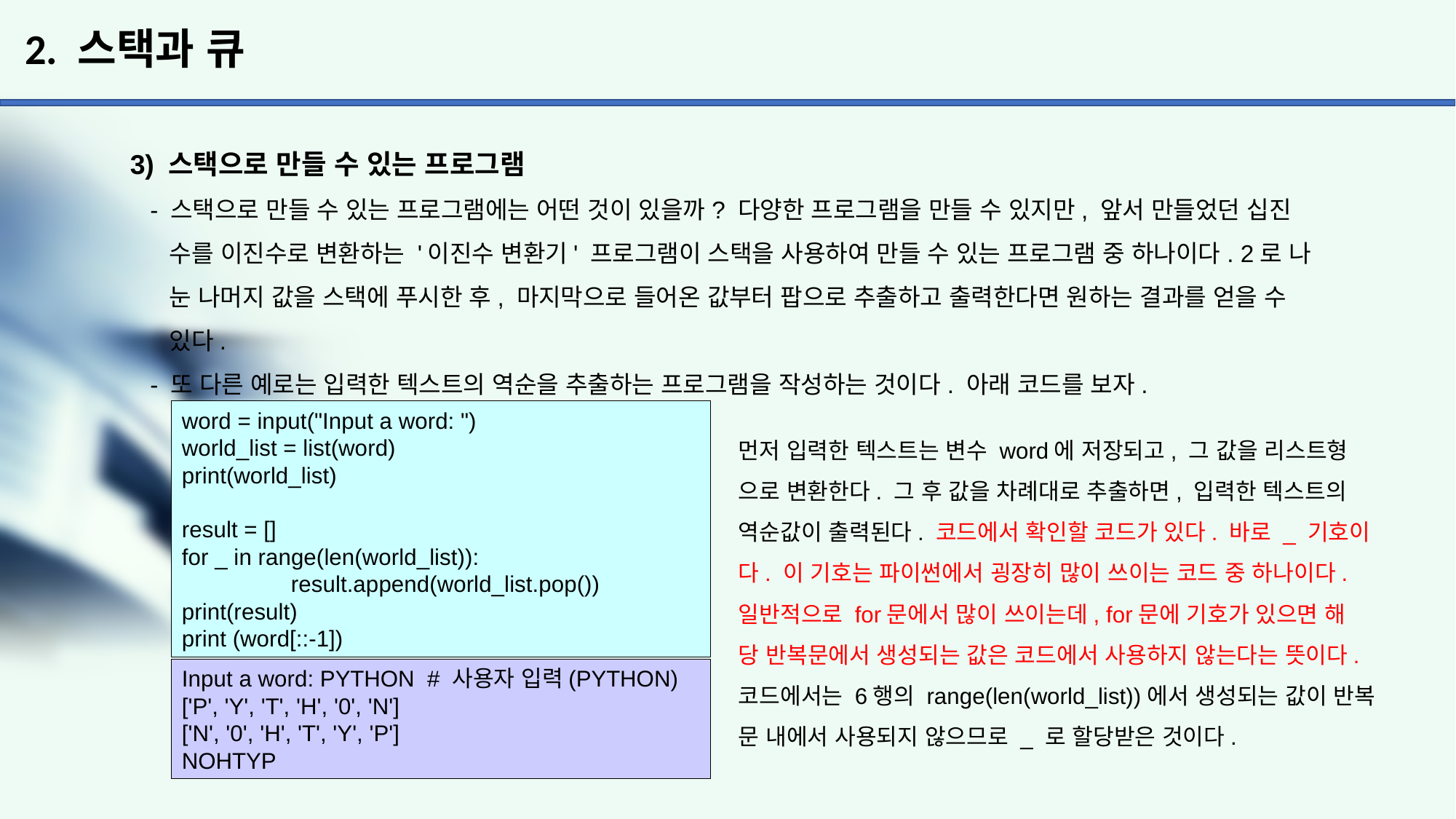

# 2. 스택과 큐
3) 스택으로 만들 수 있는 프로그램
   - 스택으로 만들 수 있는 프로그램에는 어떤 것이 있을까? 다양한 프로그램을 만들 수 있지만, 앞서 만들었던 십진
     수를 이진수로 변환하는 '이진수 변환기' 프로그램이 스택을 사용하여 만들 수 있는 프로그램 중 하나이다. 2로 나
     눈 나머지 값을 스택에 푸시한 후, 마지막으로 들어온 값부터 팝으로 추출하고 출력한다면 원하는 결과를 얻을 수
     있다.
   - 또 다른 예로는 입력한 텍스트의 역순을 추출하는 프로그램을 작성하는 것이다. 아래 코드를 보자.

word = input("Input a word: ")
world_list = list(word)
print(world_list)

result = []
for _ in range(len(world_list)):
	result.append(world_list.pop())
print(result)
print (word[::-1])
먼저 입력한 텍스트는 변수 word에 저장되고, 그 값을 리스트형
으로 변환한다. 그 후 값을 차례대로 추출하면, 입력한 텍스트의
역순값이 출력된다. 코드에서 확인할 코드가 있다. 바로 _ 기호이
다. 이 기호는 파이썬에서 굉장히 많이 쓰이는 코드 중 하나이다.
일반적으로 for문에서 많이 쓰이는데, for문에 기호가 있으면 해
당 반복문에서 생성되는 값은 코드에서 사용하지 않는다는 뜻이다.
코드에서는 6행의 range(len(world_list))에서 생성되는 값이 반복
문 내에서 사용되지 않으므로 _ 로 할당받은 것이다.
Input a word: PYTHON  # 사용자 입력(PYTHON)
['P', 'Y', 'T', 'H', '0', 'N']
['N', '0', 'H', 'T', 'Y', 'P']
NOHTYP